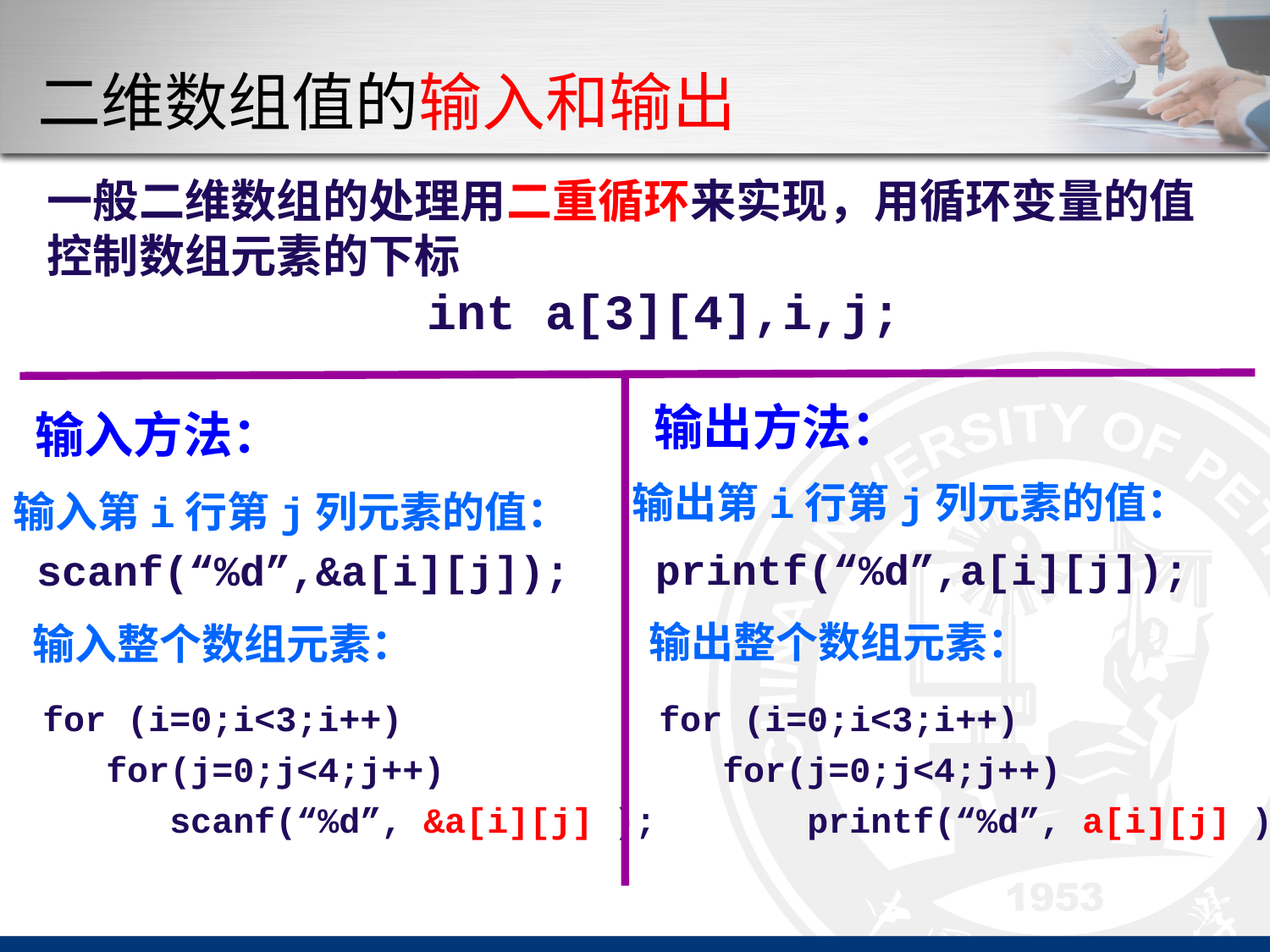

# 二维数组值的输入和输出
一般二维数组的处理用二重循环来实现，用循环变量的值控制数组元素的下标
int a[3][4],i,j;

输出方法：
输出第i行第j列元素的值：
printf(“%d”,a[i][j]);
输出整个数组元素：
for (i=0;i<3;i++)
   for(j=0;j<4;j++)
       printf(“%d”, a[i][j] );

输入方法：
输入第i行第j列元素的值：
scanf(“%d”,&a[i][j]);
输入整个数组元素：
for (i=0;i<3;i++)
   for(j=0;j<4;j++)
      scanf(“%d”, &a[i][j] );